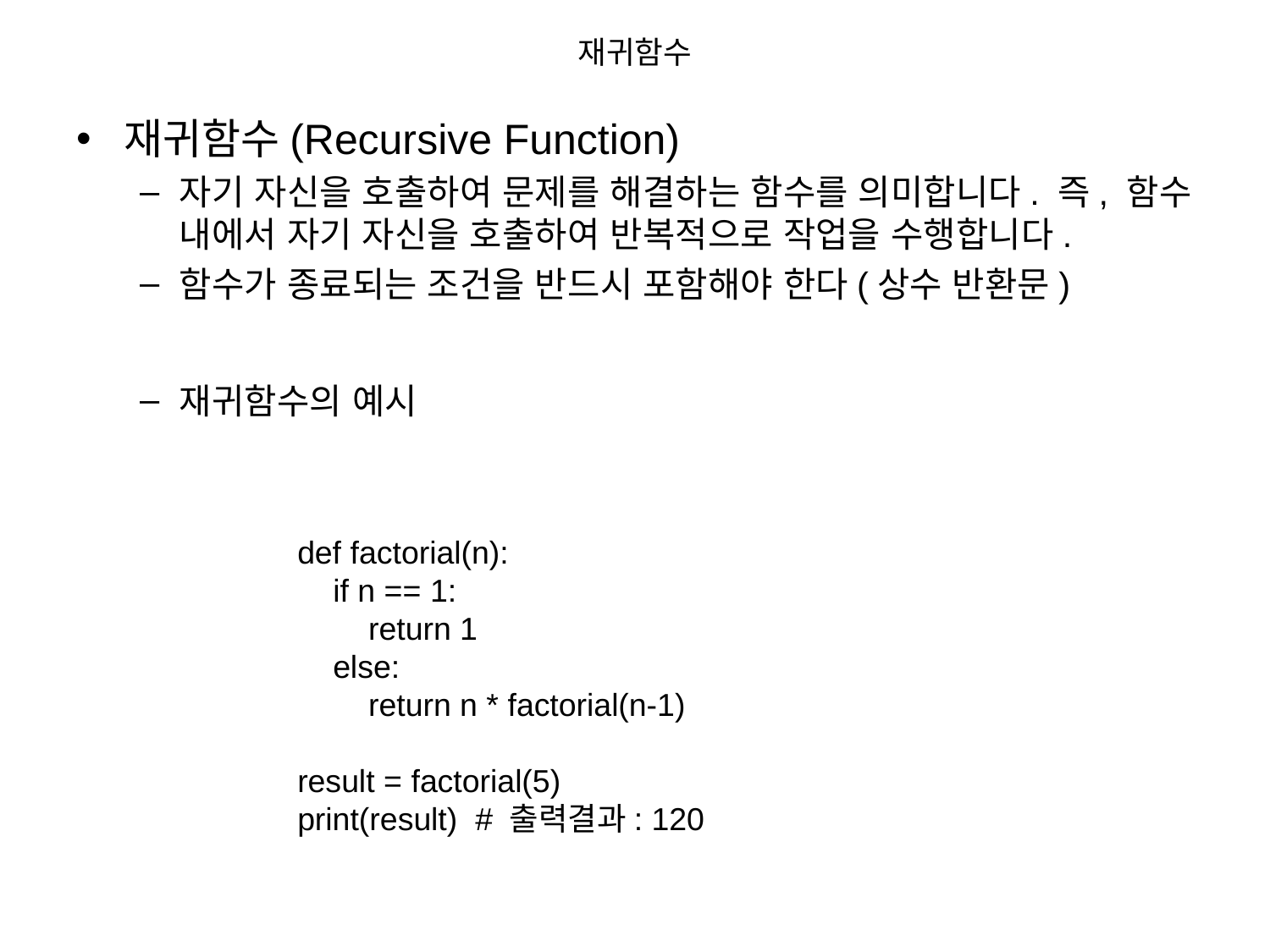

# 재귀함수
재귀함수(Recursive Function)
자기 자신을 호출하여 문제를 해결하는 함수를 의미합니다. 즉, 함수 내에서 자기 자신을 호출하여 반복적으로 작업을 수행합니다.
함수가 종료되는 조건을 반드시 포함해야 한다(상수 반환문)

재귀함수의 예시
def factorial(n):
    if n == 1:
        return 1
    else:
        return n * factorial(n-1)

result = factorial(5)
print(result)  # 출력결과: 120